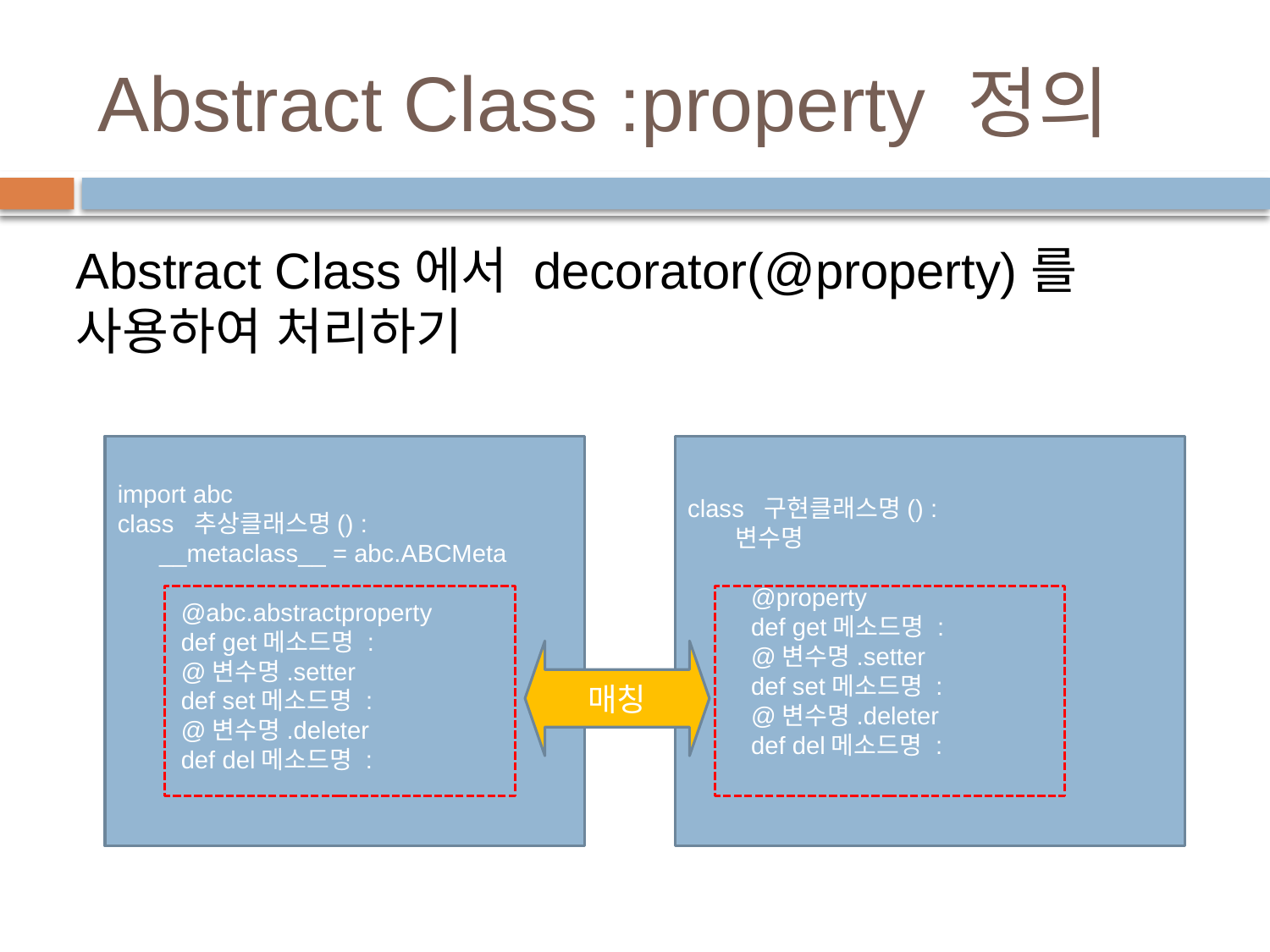

# Abstract Class :property 정의
Abstract Class에서 decorator(@property)를 사용하여 처리하기
import abc
class  추상클래스명() :
      __metaclass__ = abc.ABCMeta

@abc.abstractproperty
def get메소드명 :
@변수명.setter
def set메소드명 :
@변수명.deleter
def del메소드명 :

class  구현클래스명() :
      변수명

@property
def get메소드명 :
@변수명.setter
def set메소드명 :
@변수명.deleter
def del메소드명 :

매칭